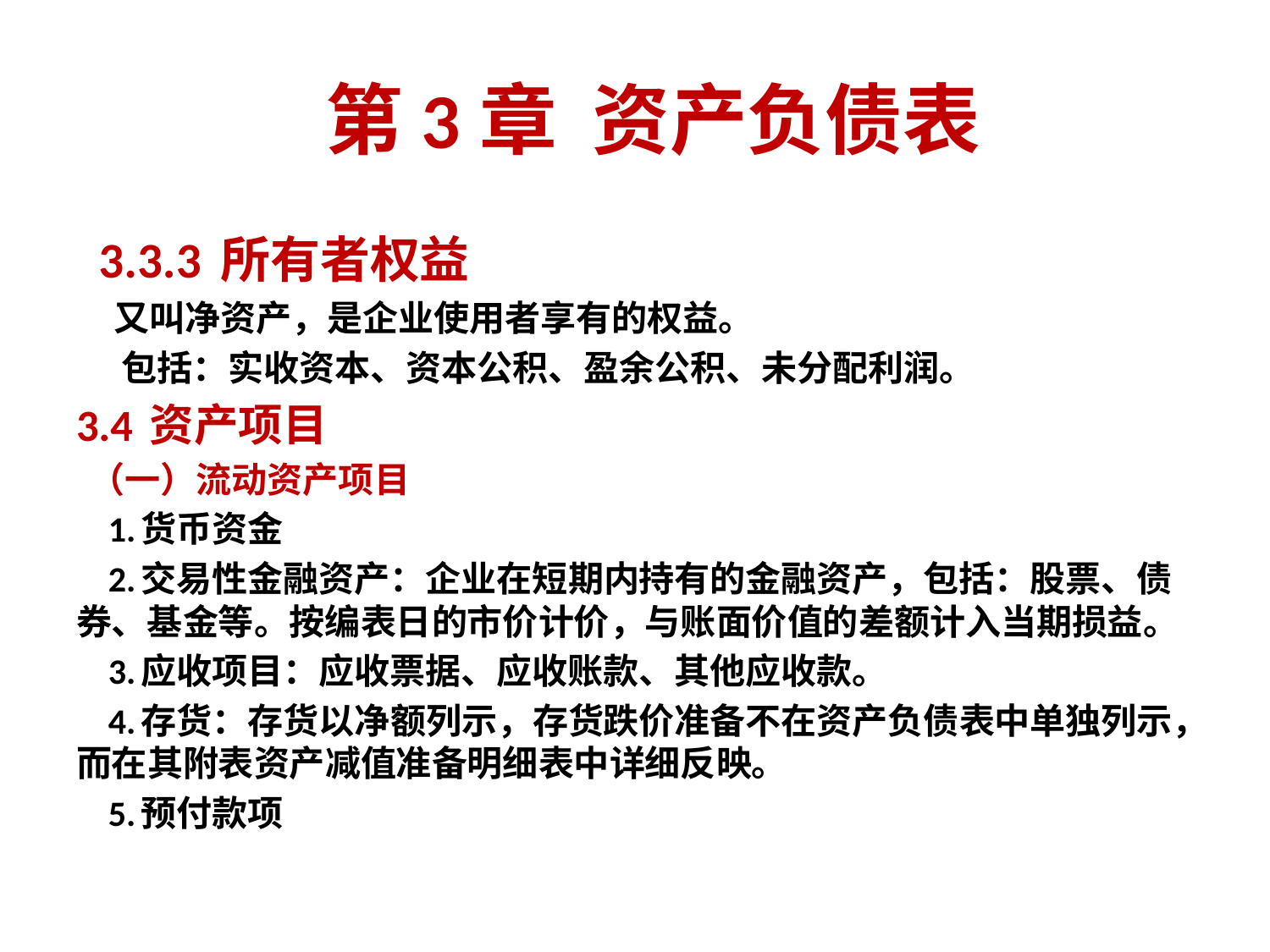

# 第3章  资产负债表
  3.3.3 所有者权益
    又叫净资产，是企业使用者享有的权益。
     包括：实收资本、资本公积、盈余公积、未分配利润。
3.4 资产项目
 （一）流动资产项目
    1.货币资金
    2.交易性金融资产：企业在短期内持有的金融资产，包括：股票、债券、基金等。按编表日的市价计价，与账面价值的差额计入当期损益。
    3.应收项目：应收票据、应收账款、其他应收款。
    4.存货：存货以净额列示，存货跌价准备不在资产负债表中单独列示，而在其附表资产减值准备明细表中详细反映。
    5.预付款项